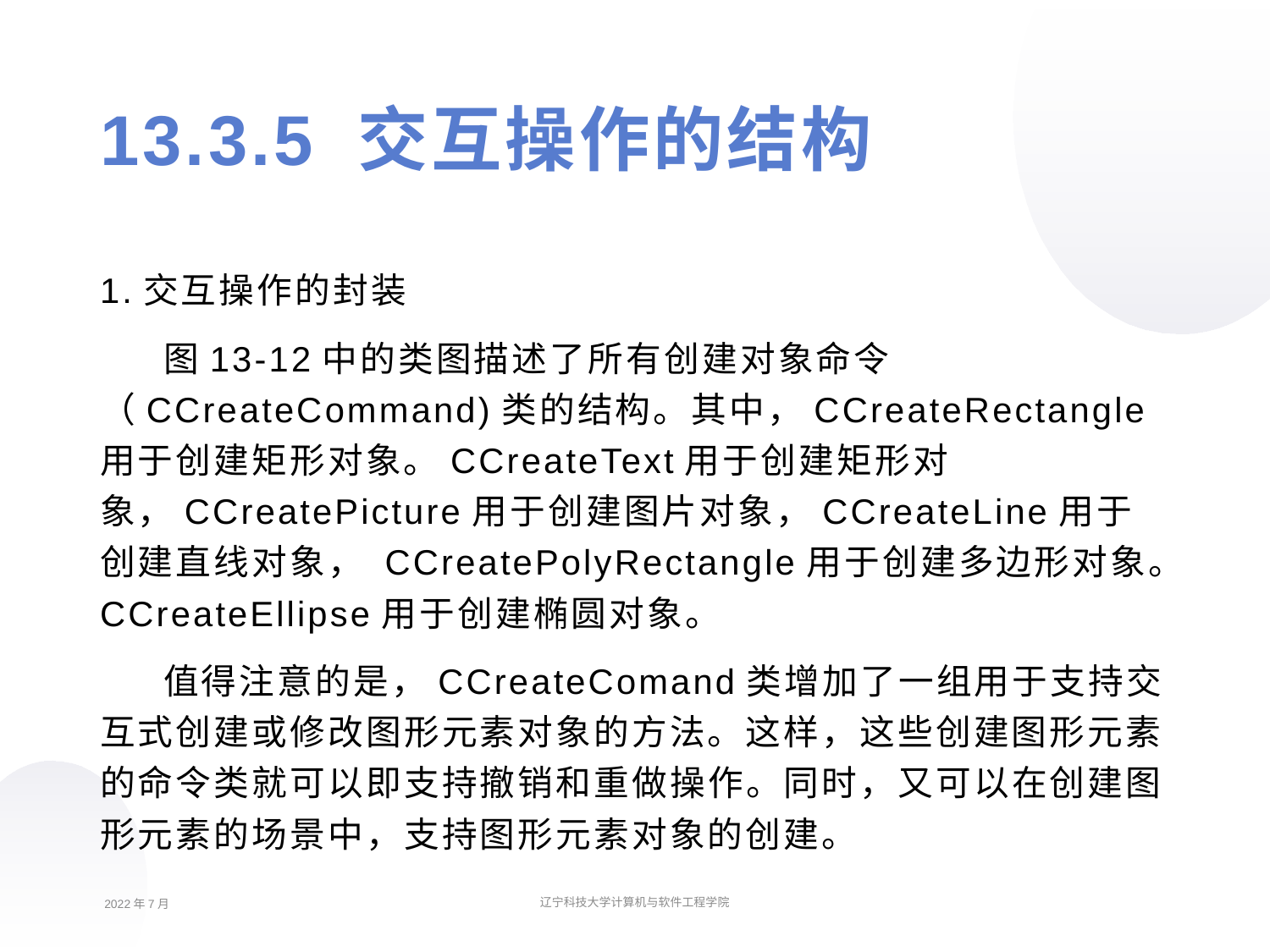

13.3.5 交互操作的结构
1.交互操作的封装
图13-12中的类图描述了所有创建对象命令（CCreateCommand)类的结构。其中，CCreateRectangle用于创建矩形对象。CCreateText用于创建矩形对象，CCreatePicture用于创建图片对象，CCreateLine用于创建直线对象， CCreatePolyRectangle用于创建多边形对象。CCreateEllipse用于创建椭圆对象。
值得注意的是，CCreateComand类增加了一组用于支持交互式创建或修改图形元素对象的方法。这样，这些创建图形元素的命令类就可以即支持撤销和重做操作。同时，又可以在创建图形元素的场景中，支持图形元素对象的创建。

2022年7月
辽宁科技大学计算机与软件工程学院
64